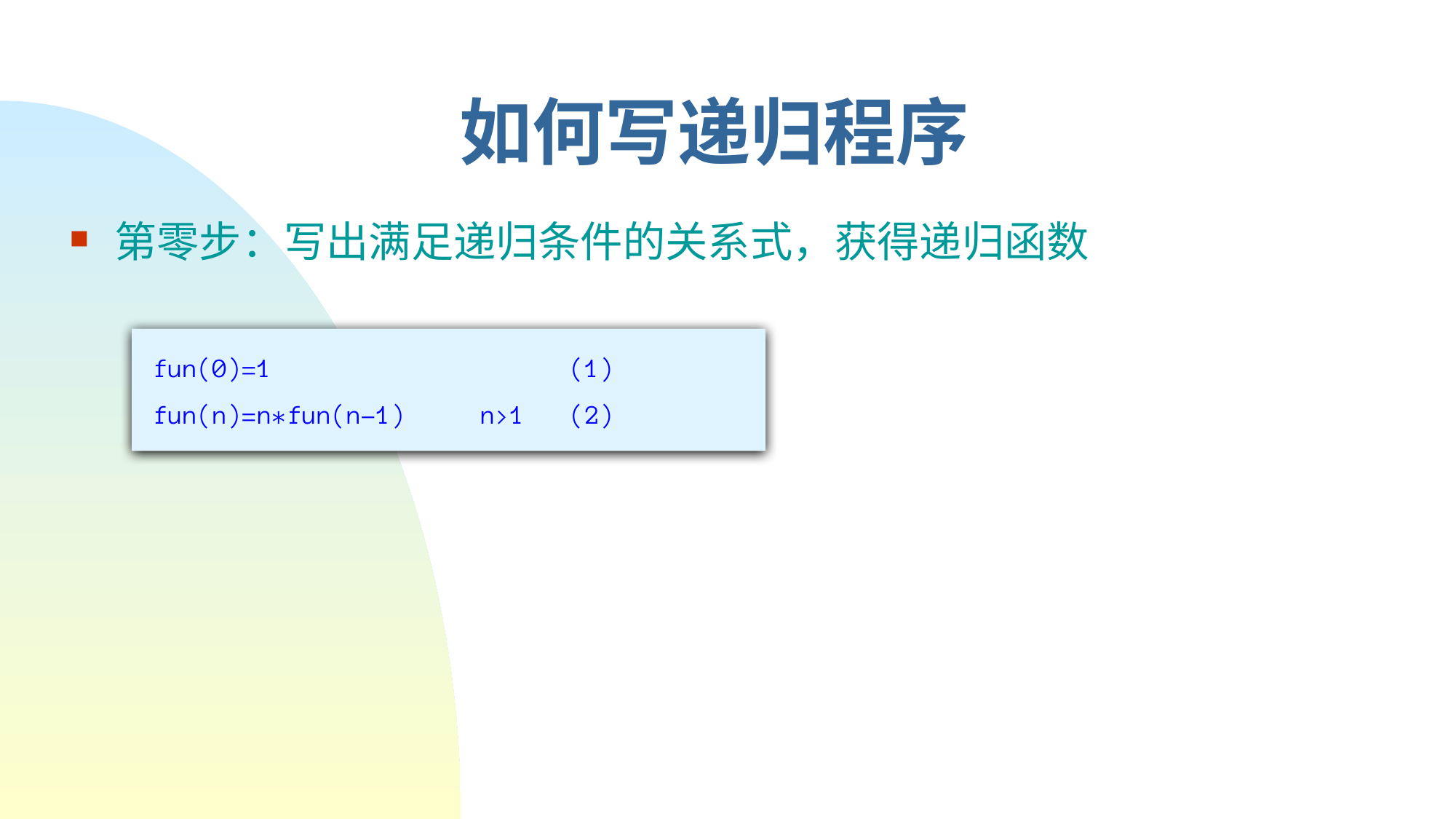

# 如何写递归程序
第零步：写出满足递归条件的关系式，获得递归函数
fun(0)=1                    (1)
fun(n)=n*fun(n-1)     n>1   (2)